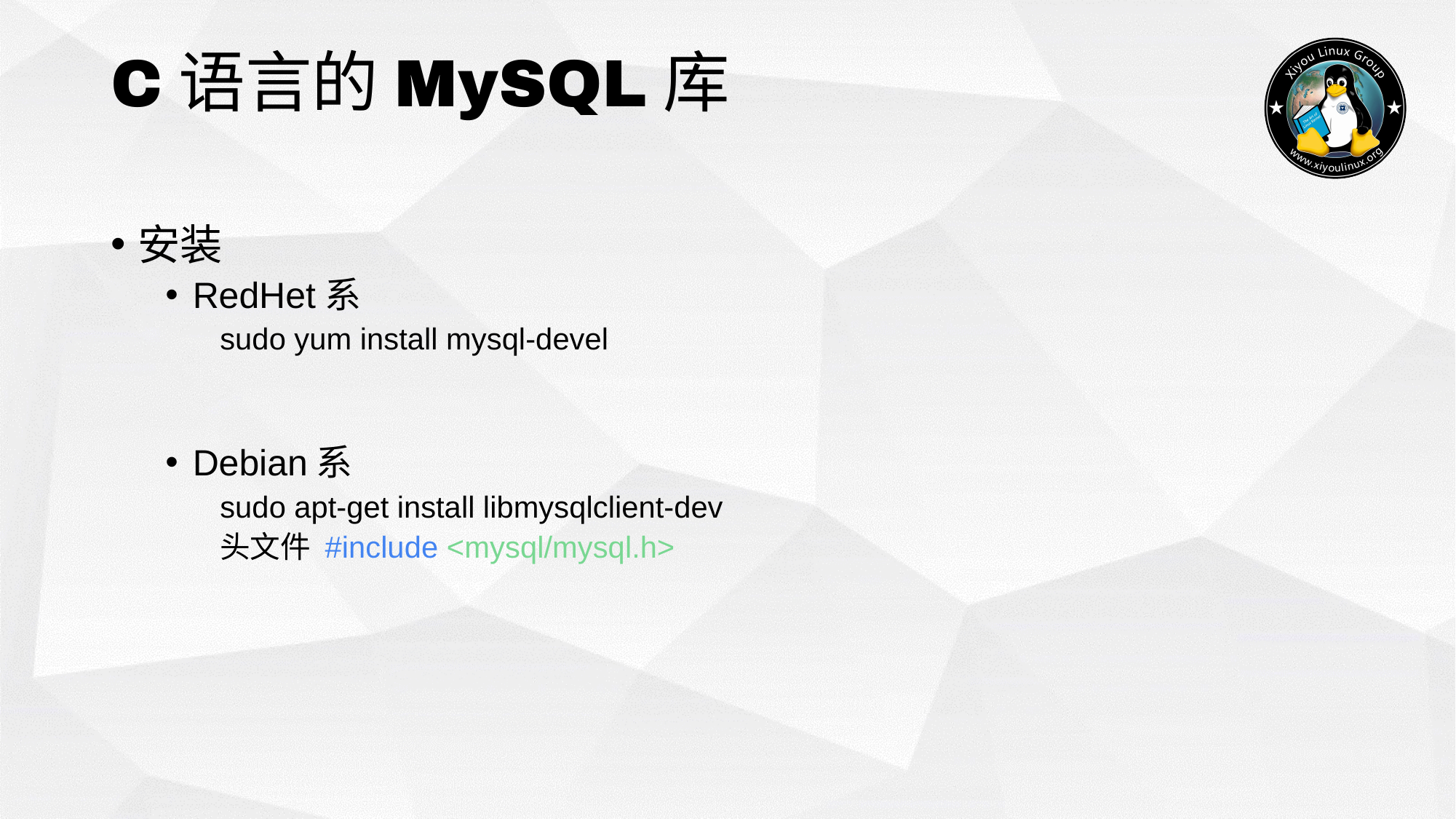

# C语言的MySQL库
安装
RedHet系
sudo yum install mysql-devel

Debian系
sudo apt-get install libmysqlclient-dev
头文件 #include <mysql/mysql.h>